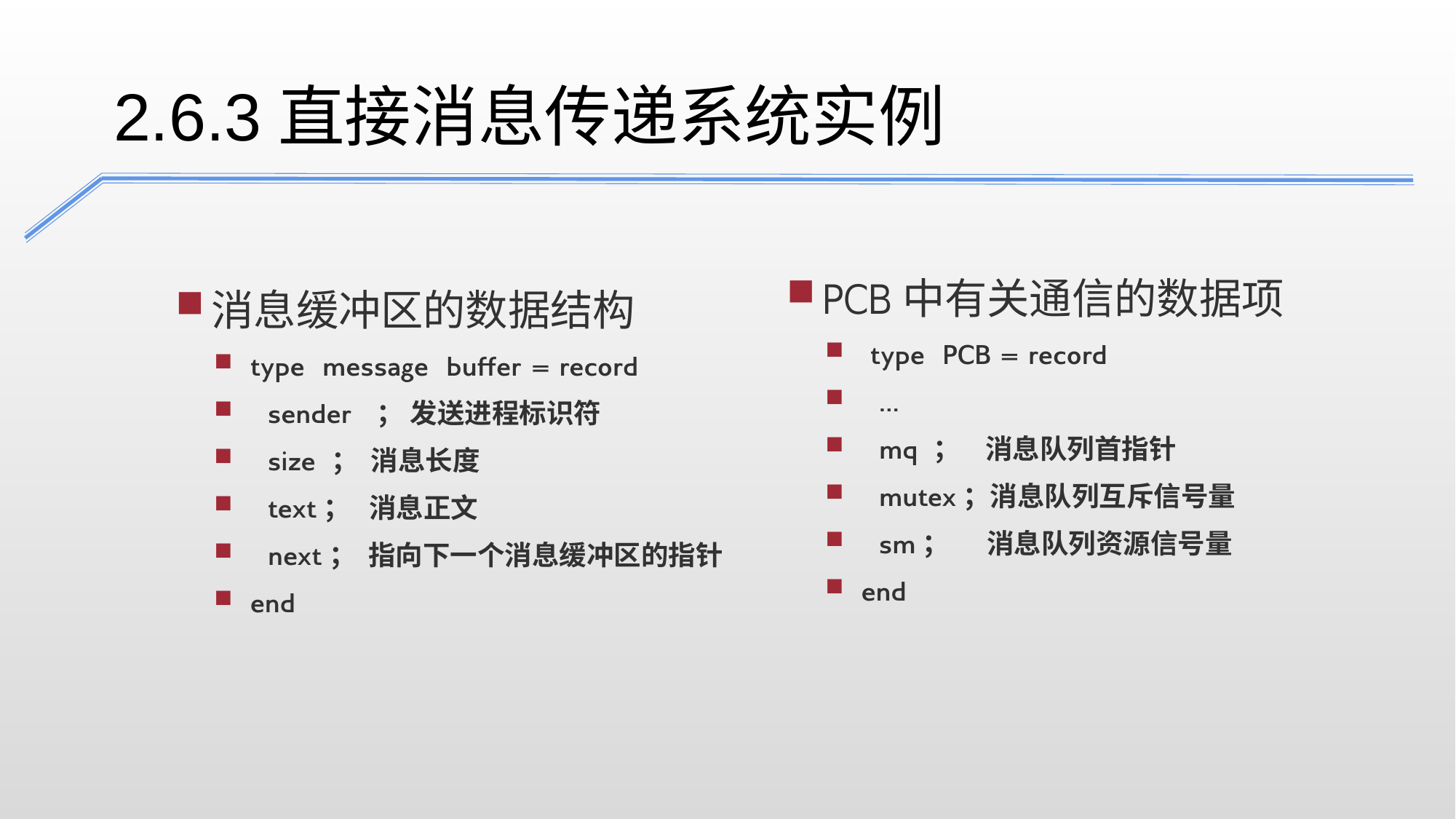

2.6.3直接消息传递系统实例

PCB中有关通信的数据项
 type  PCB = record
  …
  mq ；    消息队列首指针
  mutex；消息队列互斥信号量
  sm；      消息队列资源信号量
end

消息缓冲区的数据结构
type  message  buffer = record
  sender  ； 发送进程标识符
  size ；  消息长度
  text；   消息正文
  next；  指向下一个消息缓冲区的指针
end